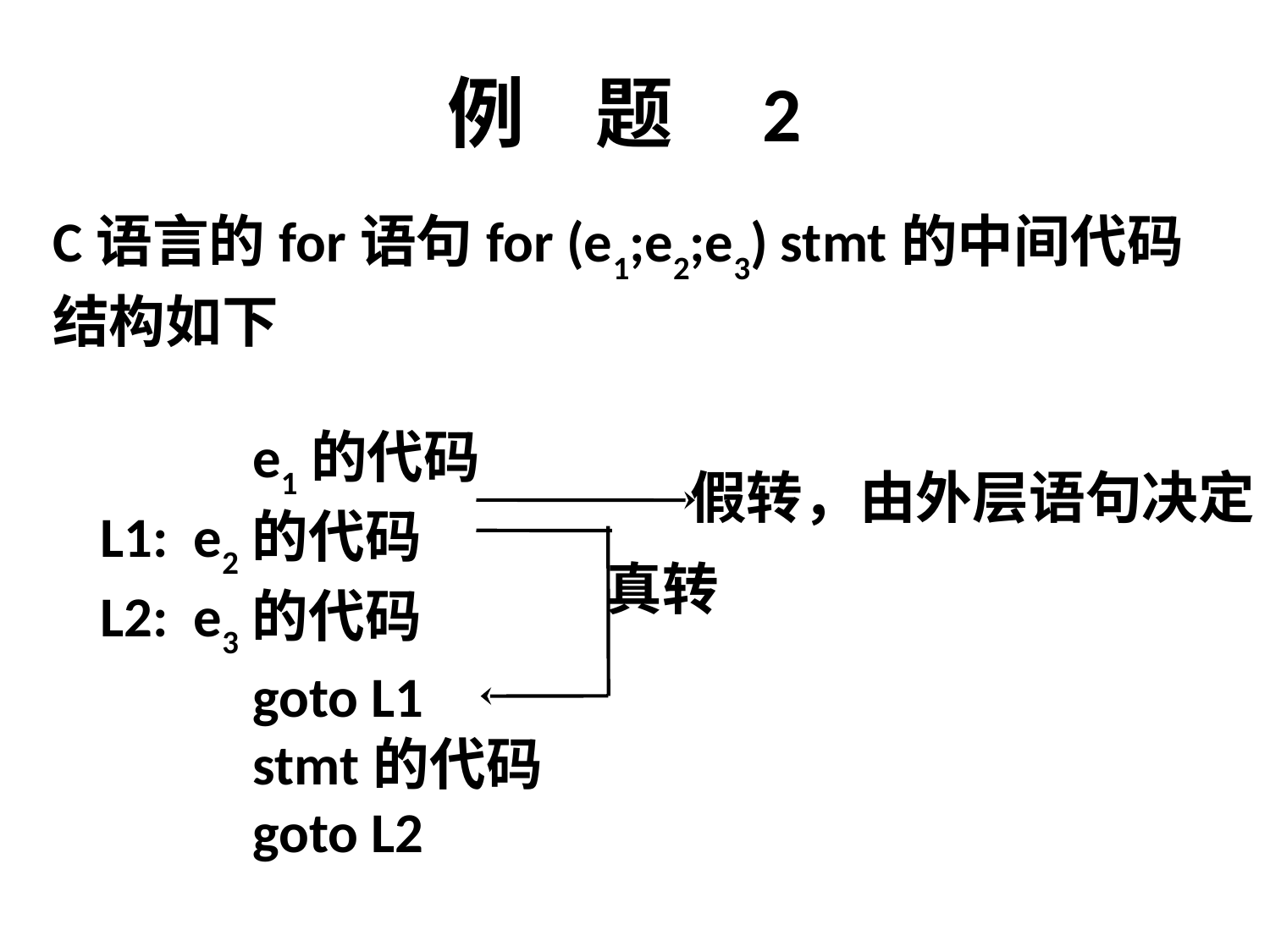

# 例    题    2
C语言的for语句for (e1;e2;e3) stmt的中间代码
结构如下

		  e1的代码
	L1:  e2的代码
	L2:  e3的代码
		  goto L1
		  stmt的代码
		  goto L2

假转，由外层语句决定

真转